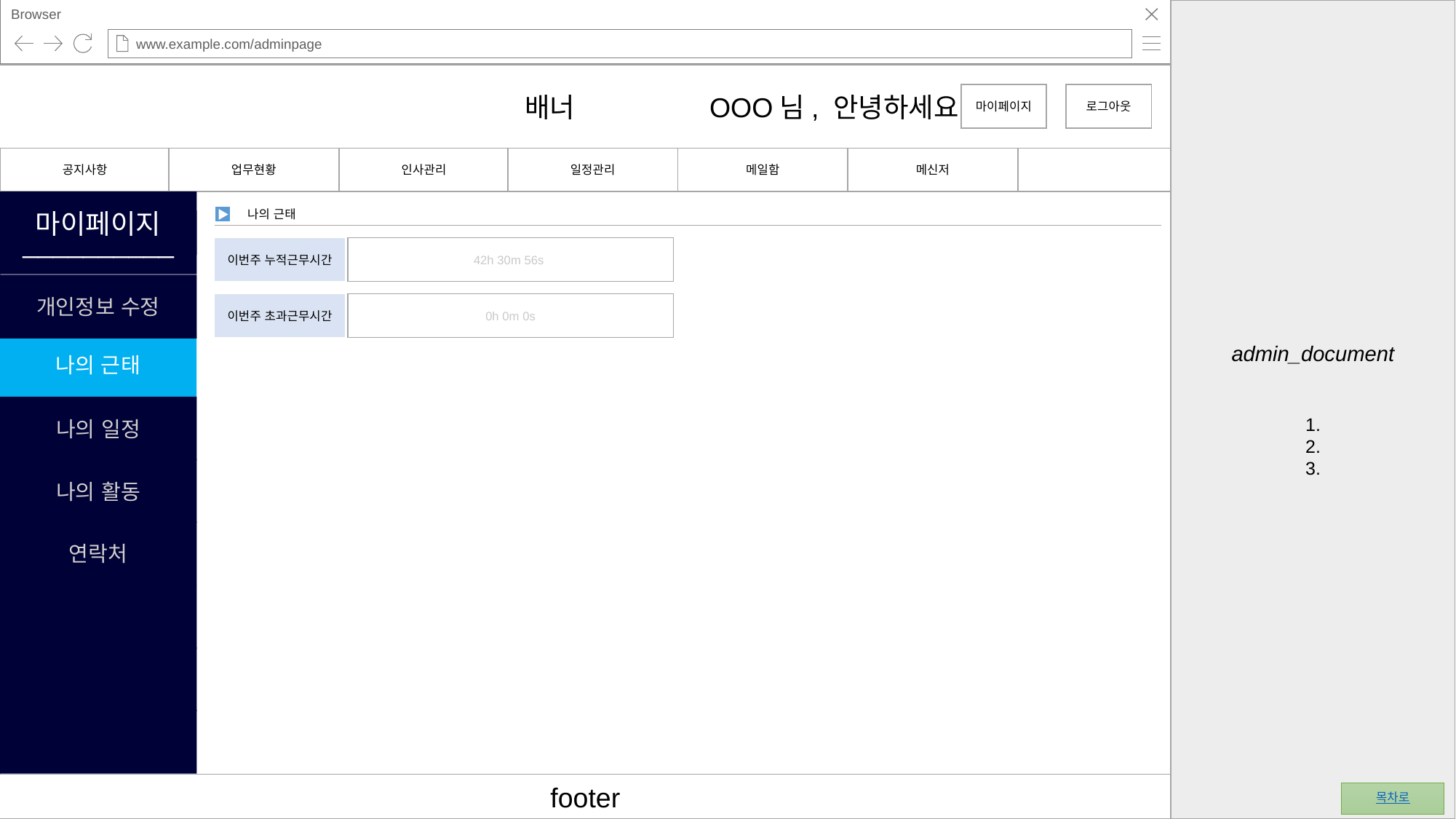

Browser

www.example.com/adminpage

admin_document

1.
2.
3.
			배너	         OOO님, 안녕하세요!
마이페이지
로그아웃

공지사항
업무현황
인사관리
일정관리
메일함
메신저
마이페이지
__________
나의 근태

이번주 누적근무시간
42h 30m 56s
개인정보 수정
이번주 초과근무시간
0h 0m 0s
나의 근태
나의 일정
나의 활동
연락처

footer
목차로